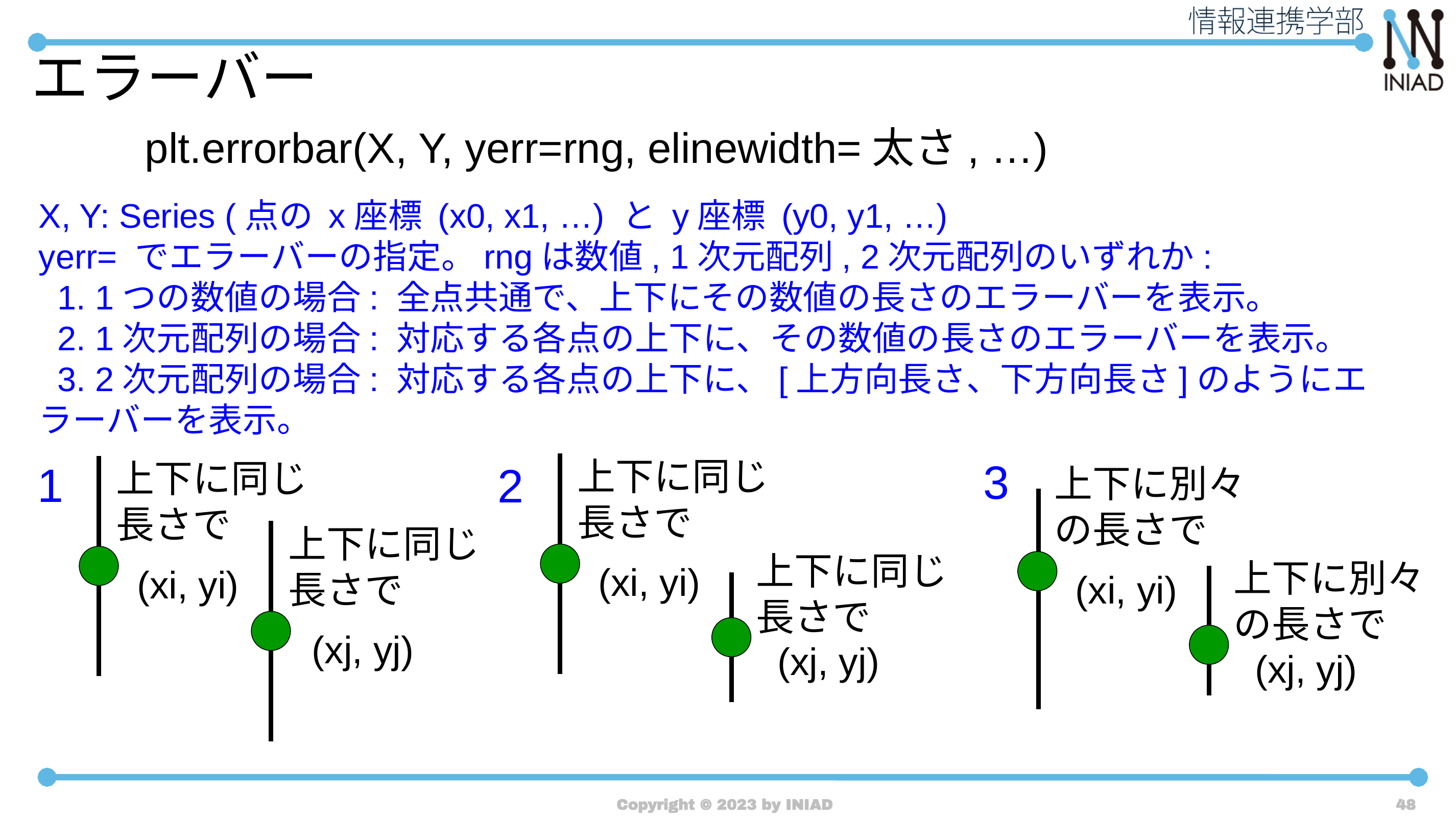

# エラーバー
plt.errorbar(X, Y, yerr=rng, elinewidth=太さ, …)
X, Y: Series (点の x座標 (x0, x1, …) と y座標 (y0, y1, …)
yerr= でエラーバーの指定。rngは数値, 1次元配列, 2次元配列のいずれか:
  1. 1つの数値の場合: 全点共通で、上下にその数値の長さのエラーバーを表示。
  2. 1次元配列の場合: 対応する各点の上下に、その数値の長さのエラーバーを表示。
  3. 2次元配列の場合: 対応する各点の上下に、[上方向長さ、下方向長さ]のようにエラーバーを表示。
上下に同じ長さで
3
上下に同じ長さで
1
2
上下に別々の長さで
上下に同じ長さで
上下に同じ長さで

上下に別々の長さで

(xi, yi)
(xi, yi)
(xi, yi)

(xj, yj)

(xj, yj)
(xj, yj)
Copyright © 2023 by INIAD
48